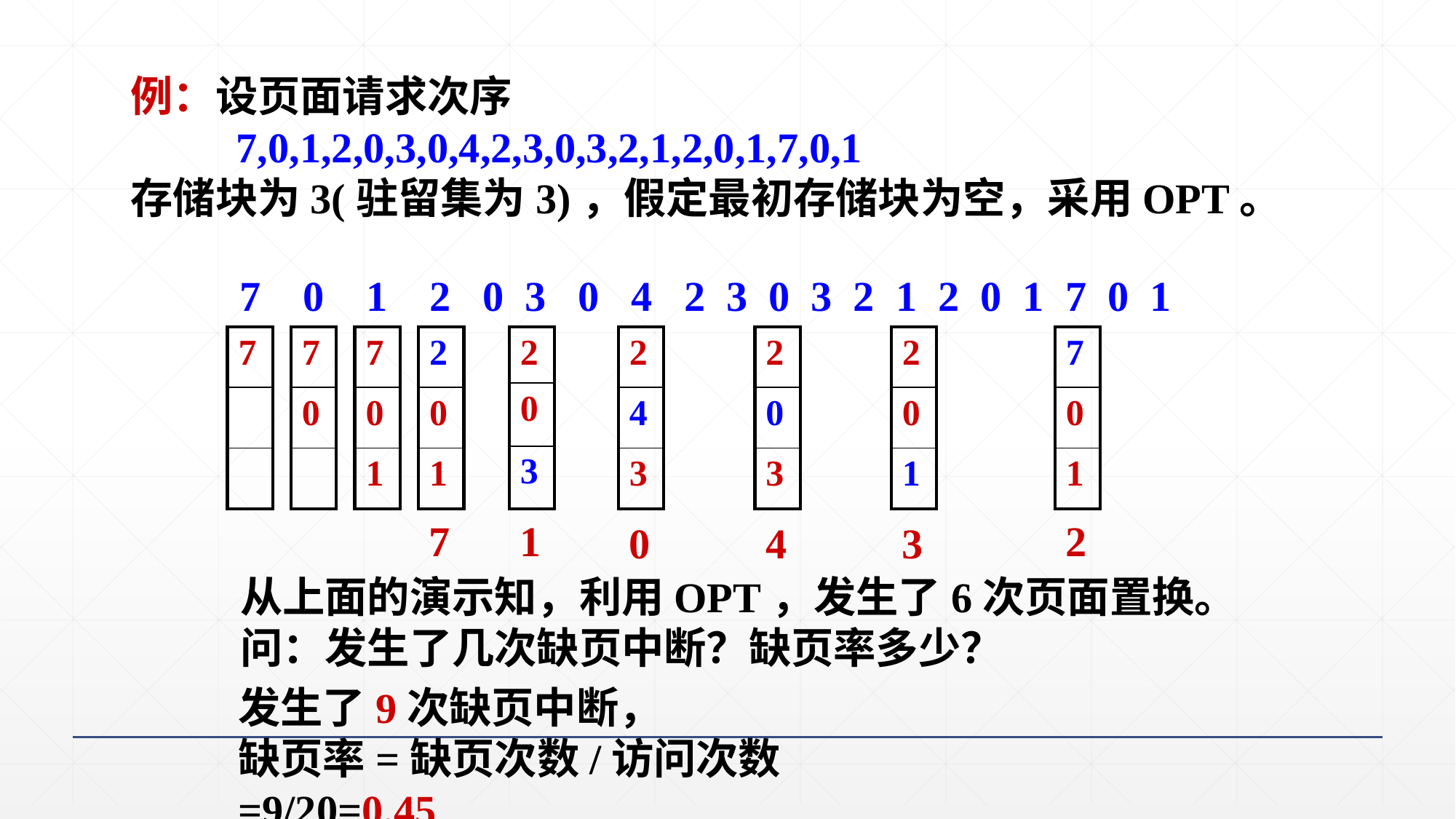

例：设页面请求次序
          7,0,1,2,0,3,0,4,2,3,0,3,2,1,2,0,1,7,0,1
存储块为3(驻留集为3)，假定最初存储块为空，采用OPT。
 7    0    1    2   0  3   0   4   2  3  0  3  2  1  2  0  1  7  0  1
| 7 |
| --- |
|  |
|  |
| 7 |
| --- |
| 0 |
|  |
| 7 |
| --- |
| 0 |
| 1 |
| 2 |
| --- |
| 0 |
| 1 |
| 2 |
| --- |
| 4 |
| 3 |
| 2 |
| --- |
| 0 |
| 3 |
| 2 |
| --- |
| 0 |
| 1 |
| 7 |
| --- |
| 0 |
| 1 |
| 2 |
| --- |
| 0 |
| 3 |
7
1
2
0
4
3
从上面的演示知，利用OPT，发生了6次页面置换。
问：发生了几次缺页中断？缺页率多少？
发生了9次缺页中断，
缺页率=缺页次数/访问次数=9/20=0.45